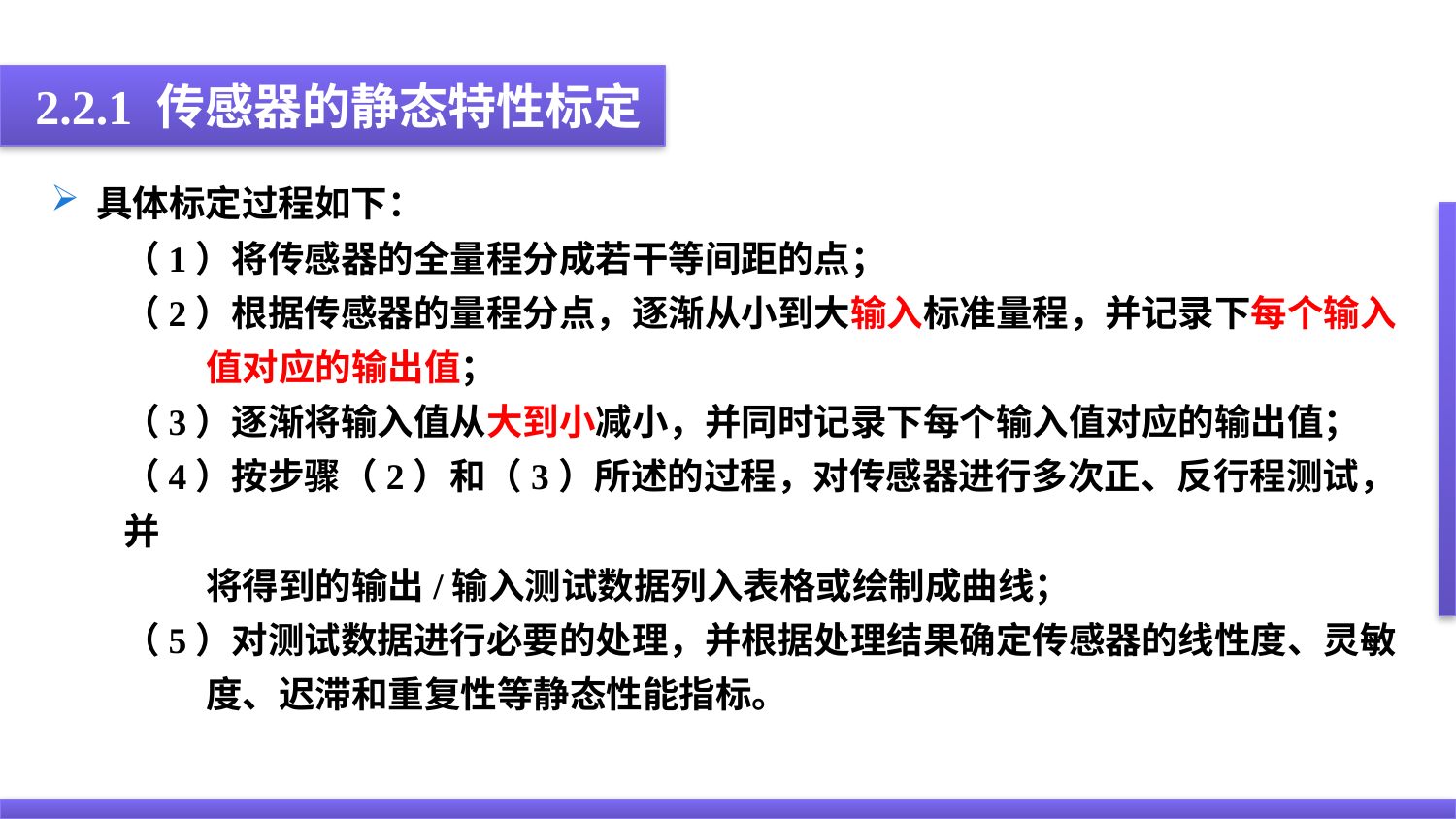

2.2.1 传感器的静态特性标定
具体标定过程如下：
（1）将传感器的全量程分成若干等间距的点；
（2）根据传感器的量程分点，逐渐从小到大输入标准量程，并记录下每个输入
          值对应的输出值；
（3）逐渐将输入值从大到小减小，并同时记录下每个输入值对应的输出值；
（4）按步骤（2）和（3）所述的过程，对传感器进行多次正、反行程测试，并
          将得到的输出/输入测试数据列入表格或绘制成曲线；
（5）对测试数据进行必要的处理，并根据处理结果确定传感器的线性度、灵敏
          度、迟滞和重复性等静态性能指标。